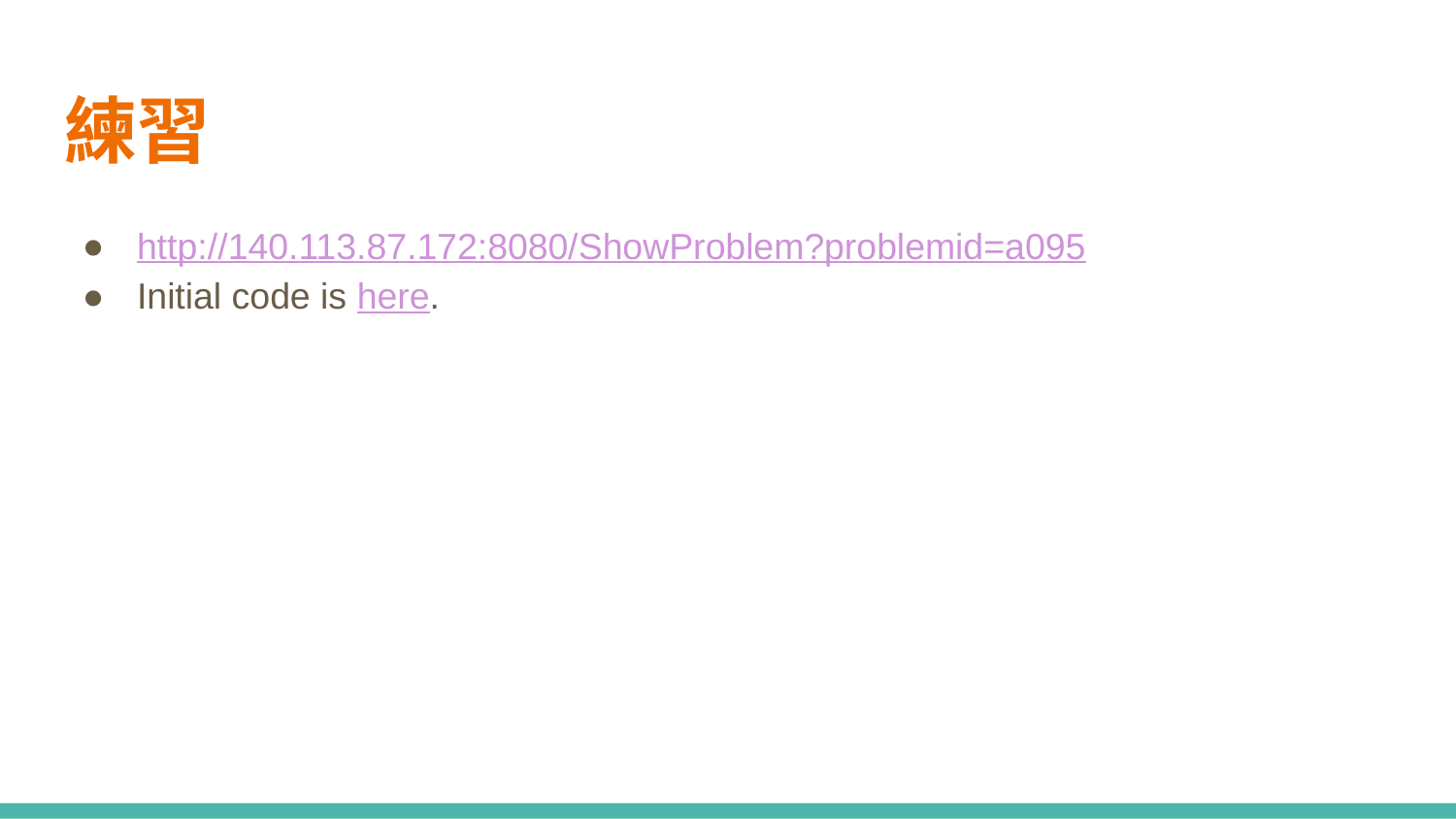

# 練習
http://140.113.87.172:8080/ShowProblem?problemid=a095
Initial code is here.